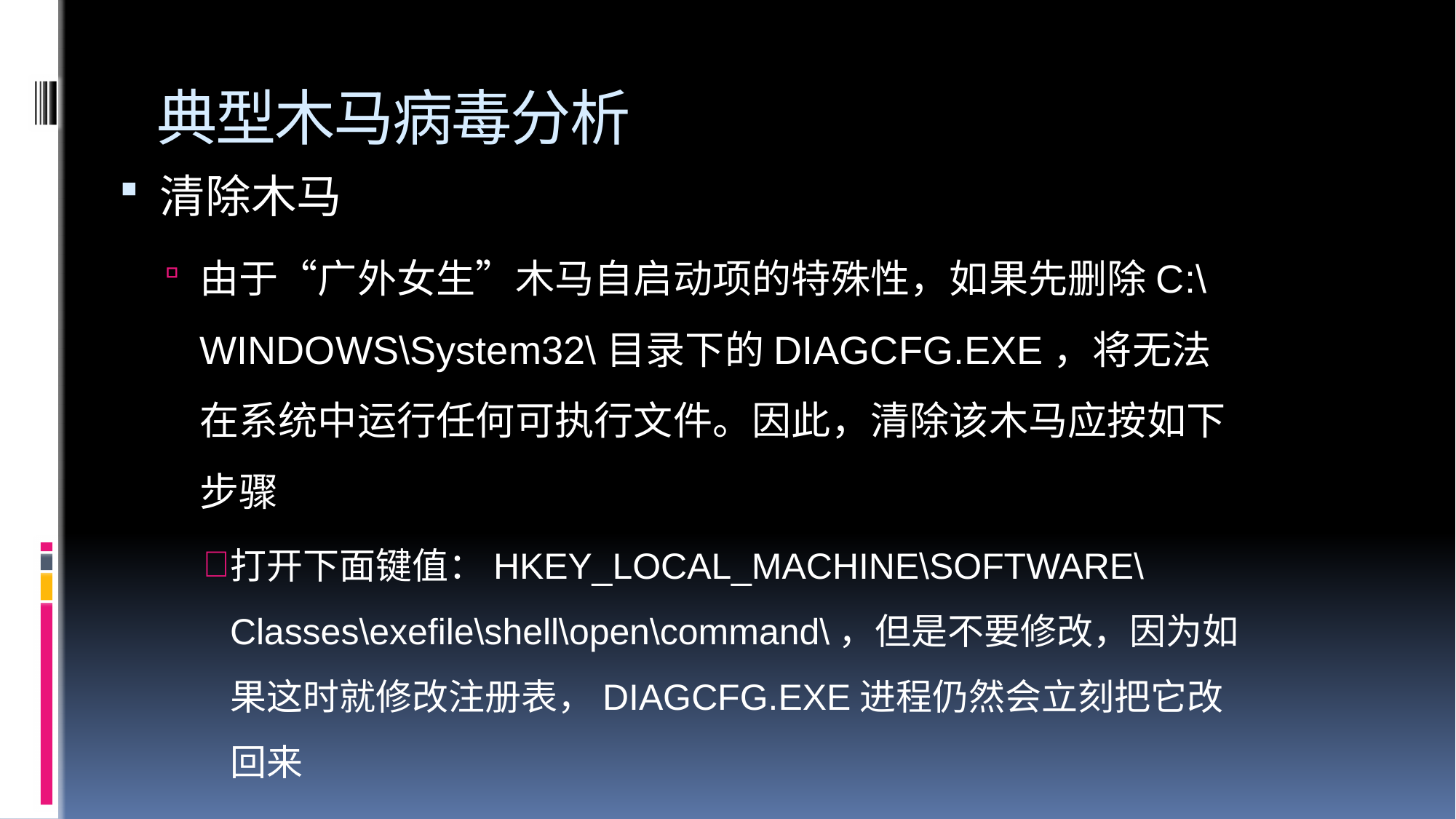

# 典型木马病毒分析
清除木马
由于“广外女生”木马自启动项的特殊性，如果先删除C:\WINDOWS\System32\目录下的DIAGCFG.EXE，将无法在系统中运行任何可执行文件。因此，清除该木马应按如下步骤
打开下面键值：HKEY_LOCAL_MACHINE\SOFTWARE\Classes\exefile\shell\open\command\，但是不要修改，因为如果这时就修改注册表，DIAGCFG.EXE进程仍然会立刻把它改回来